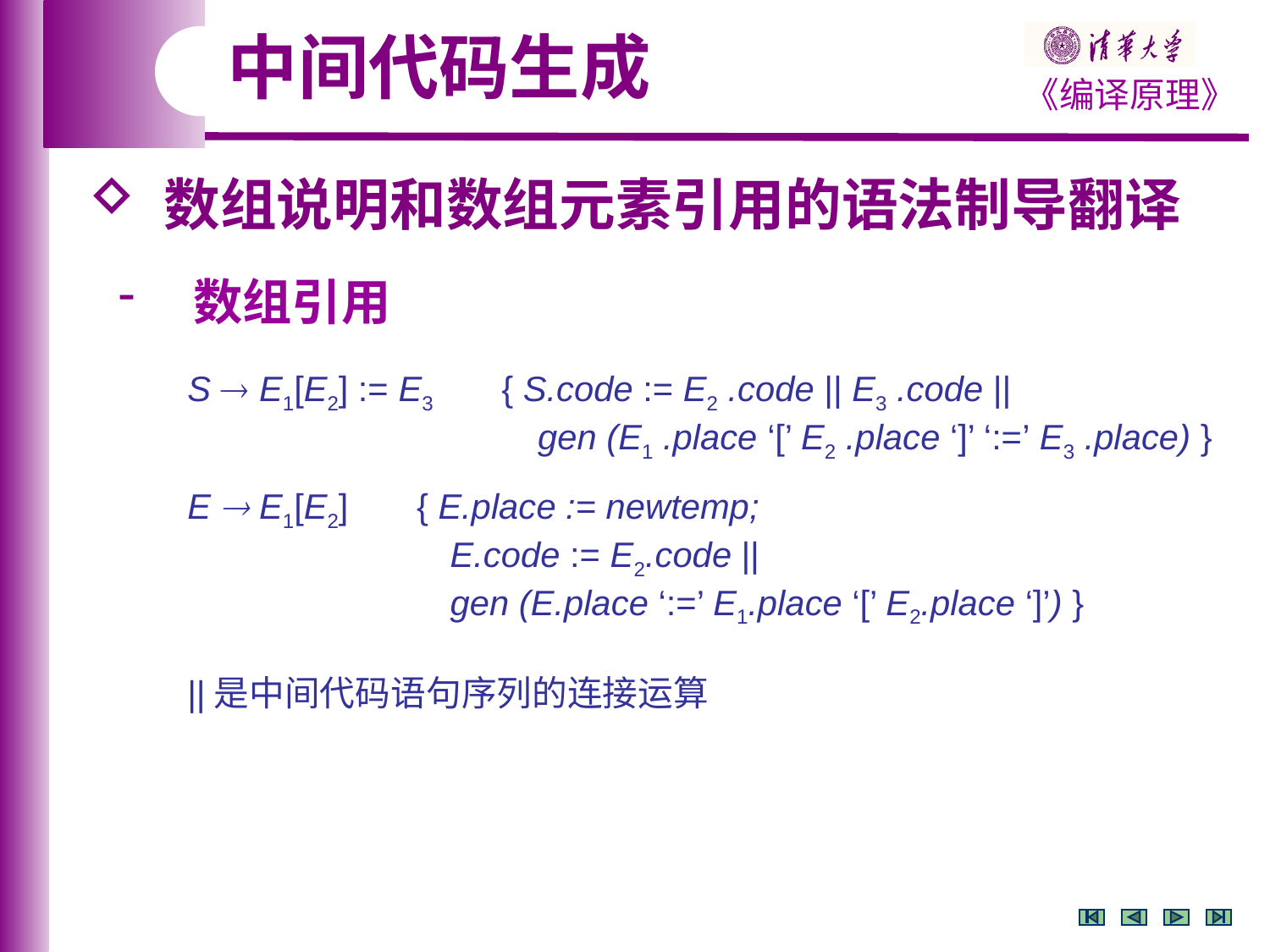

中间代码生成
 数组说明和数组元素引用的语法制导翻译
   数组引用
S → E1[E2] := E3       { S.code := E2 .code || E3 .code ||
                                    gen (E1 .place ‘[’ E2 .place ‘]’ ‘:=’ E3 .place) }

E → E1[E2]       { E.place := newtemp;
                           E.code := E2.code ||
                           gen (E.place ‘:=’ E1.place ‘[’ E2.place ‘]’) }

||是中间代码语句序列的连接运算